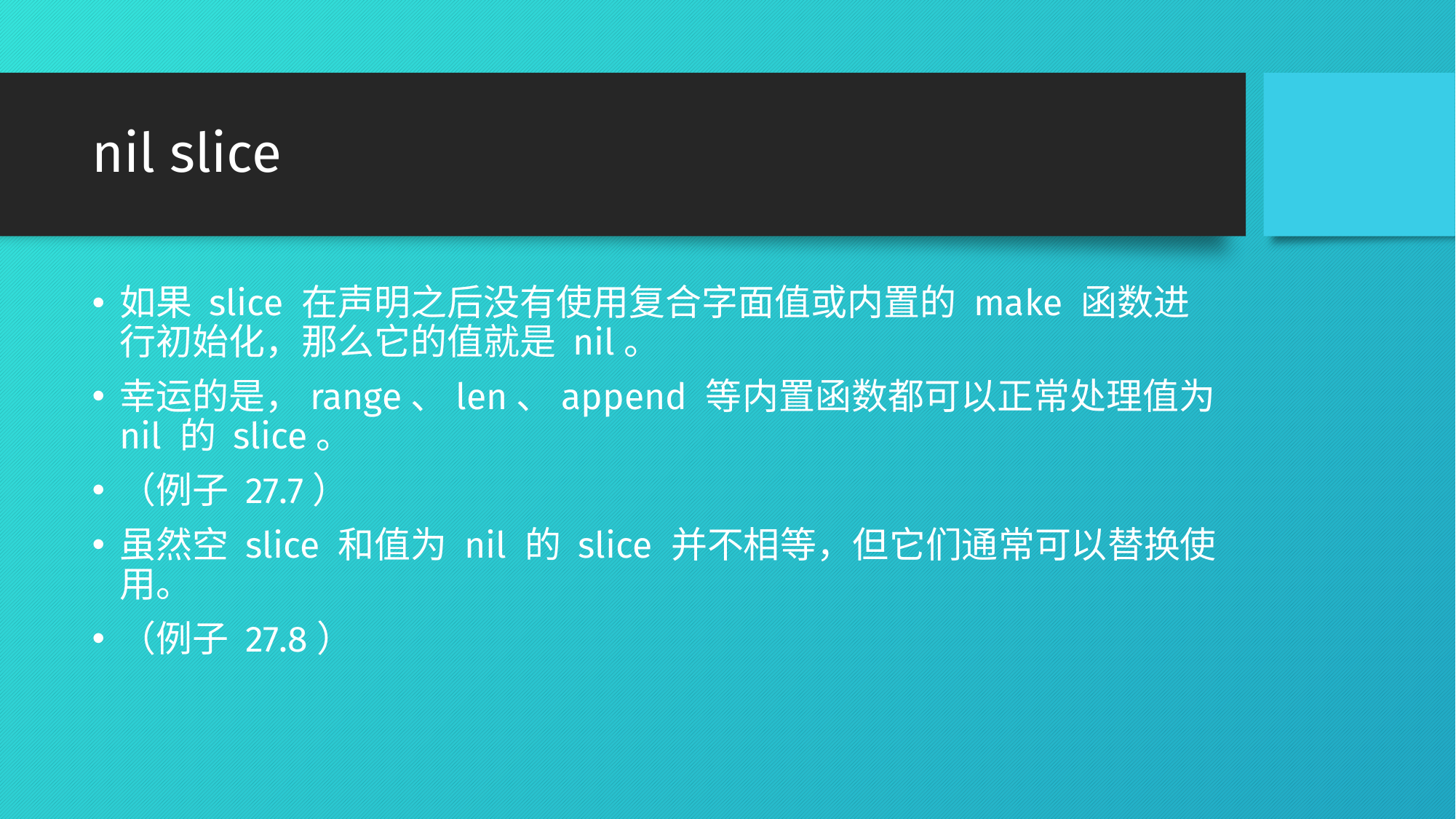

# nil slice
如果 slice 在声明之后没有使用复合字面值或内置的 make 函数进行初始化，那么它的值就是 nil。
幸运的是，range、len、append 等内置函数都可以正常处理值为 nil 的 slice。
（例子 27.7）
虽然空 slice 和值为 nil 的 slice 并不相等，但它们通常可以替换使用。
（例子 27.8）